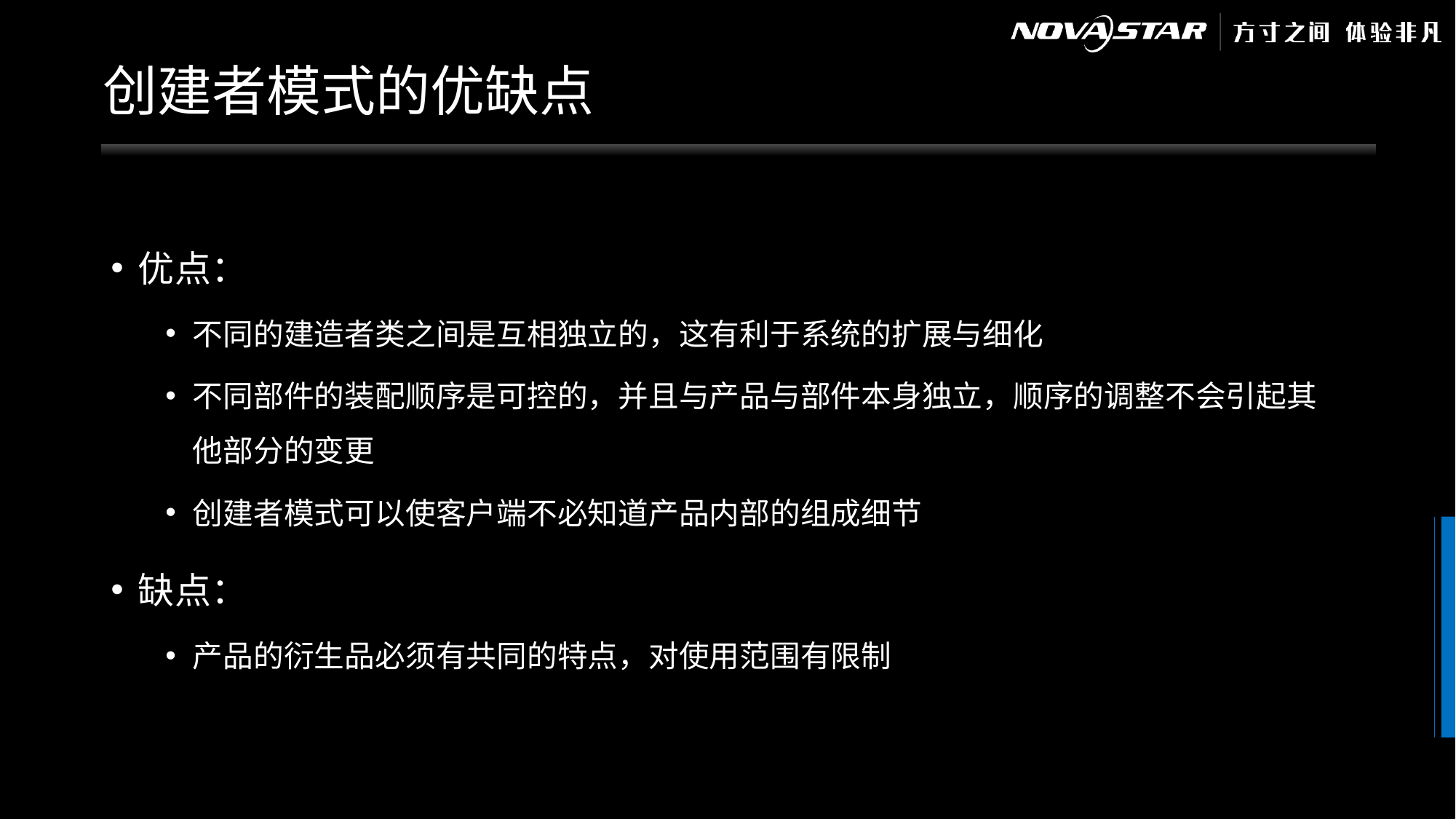

# 创建者模式的优缺点

优点：
不同的建造者类之间是互相独立的，这有利于系统的扩展与细化
不同部件的装配顺序是可控的，并且与产品与部件本身独立，顺序的调整不会引起其他部分的变更
创建者模式可以使客户端不必知道产品内部的组成细节
缺点：
产品的衍生品必须有共同的特点，对使用范围有限制